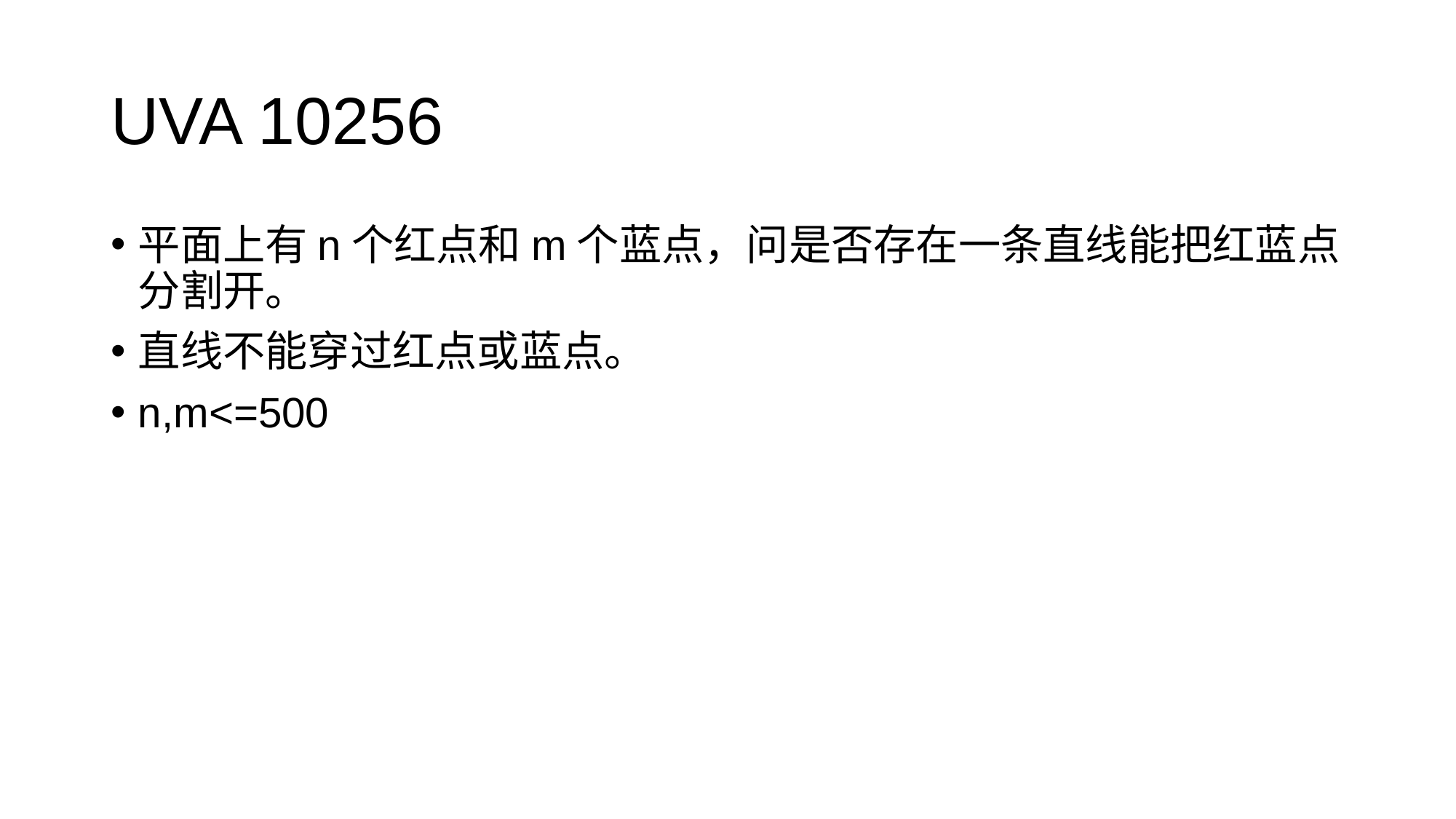

# UVA 10256
平面上有n个红点和m个蓝点，问是否存在一条直线能把红蓝点分割开。
直线不能穿过红点或蓝点。
n,m<=500